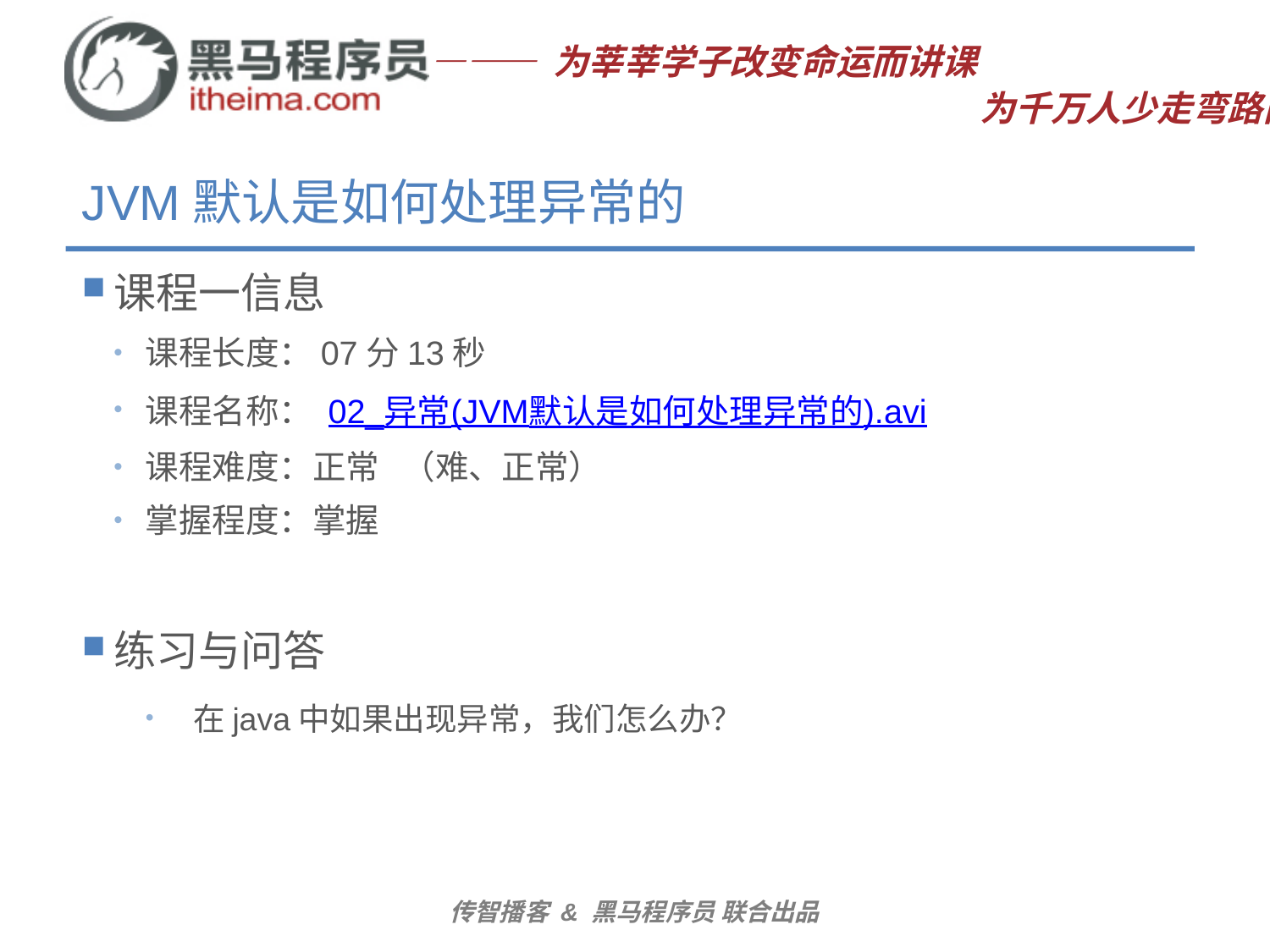

# JVM默认是如何处理异常的
课程一信息
课程长度：07分13秒
课程名称： 02_异常(JVM默认是如何处理异常的).avi
课程难度：正常   （难、正常）
掌握程度：掌握

练习与问答
在java中如果出现异常，我们怎么办？